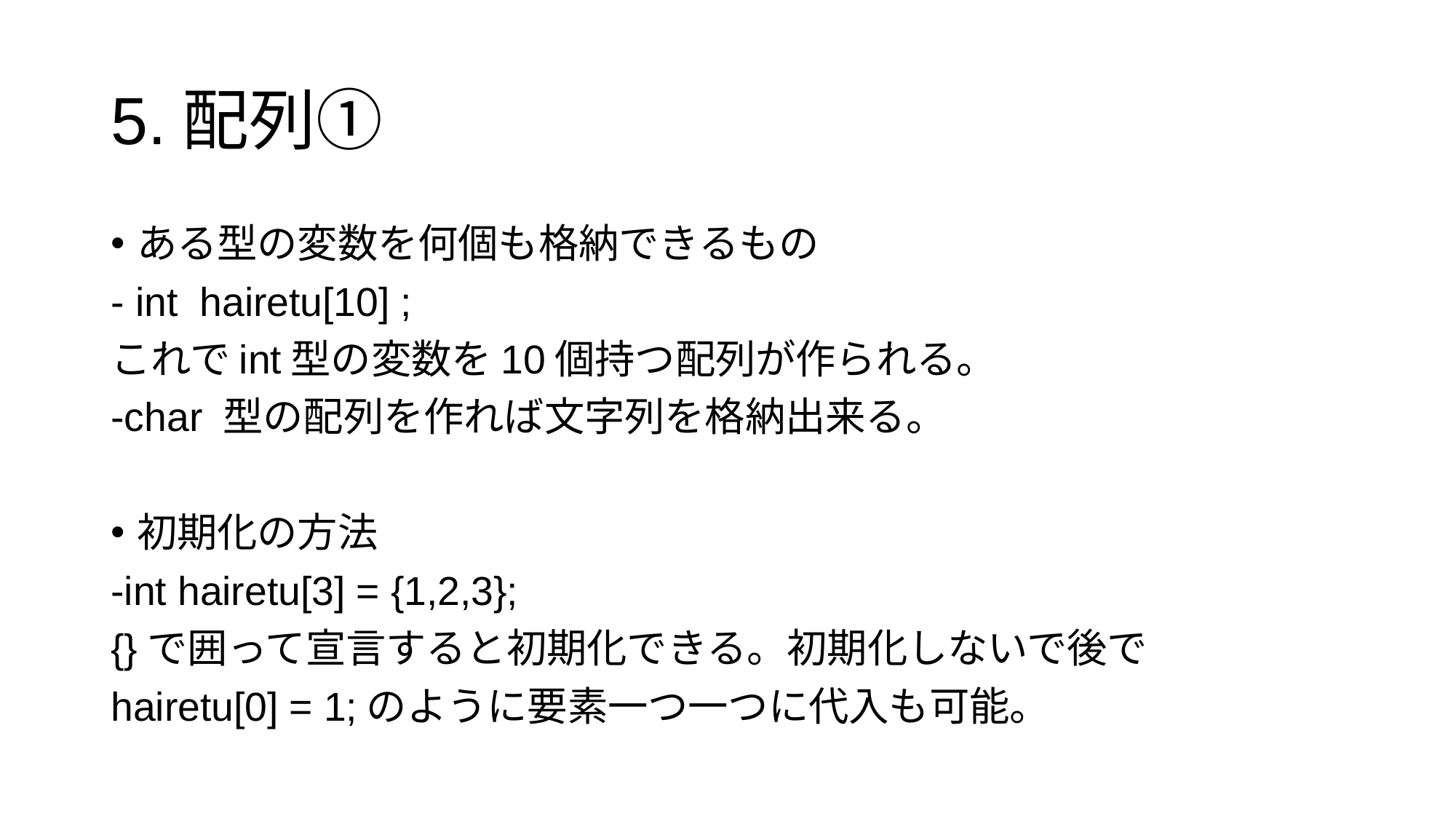

# 5.配列①
ある型の変数を何個も格納できるもの
- int  hairetu[10] ;
これでint型の変数を10個持つ配列が作られる。
-char 型の配列を作れば文字列を格納出来る。

初期化の方法
-int hairetu[3] = {1,2,3};
{}で囲って宣言すると初期化できる。初期化しないで後で
hairetu[0] = 1;のように要素一つ一つに代入も可能。